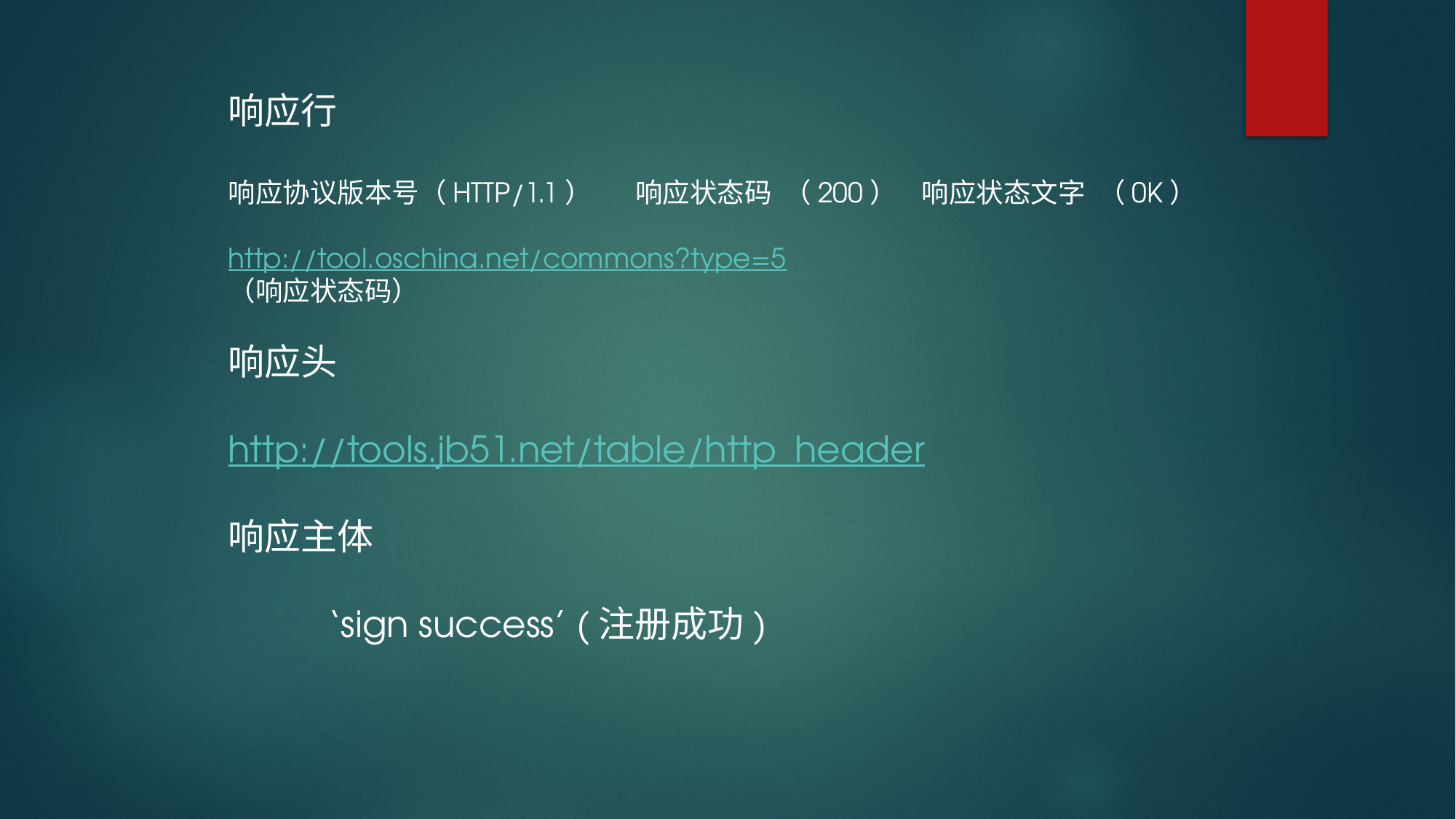

响应行

响应协议版本号（HTTP/1.1）       响应状态码  （200）    响应状态文字  （0K）

http://tool.oschina.net/commons?type=5
（响应状态码）

响应头

http://tools.jb51.net/table/http_header

响应主体

          ‘sign success’ (注册成功)